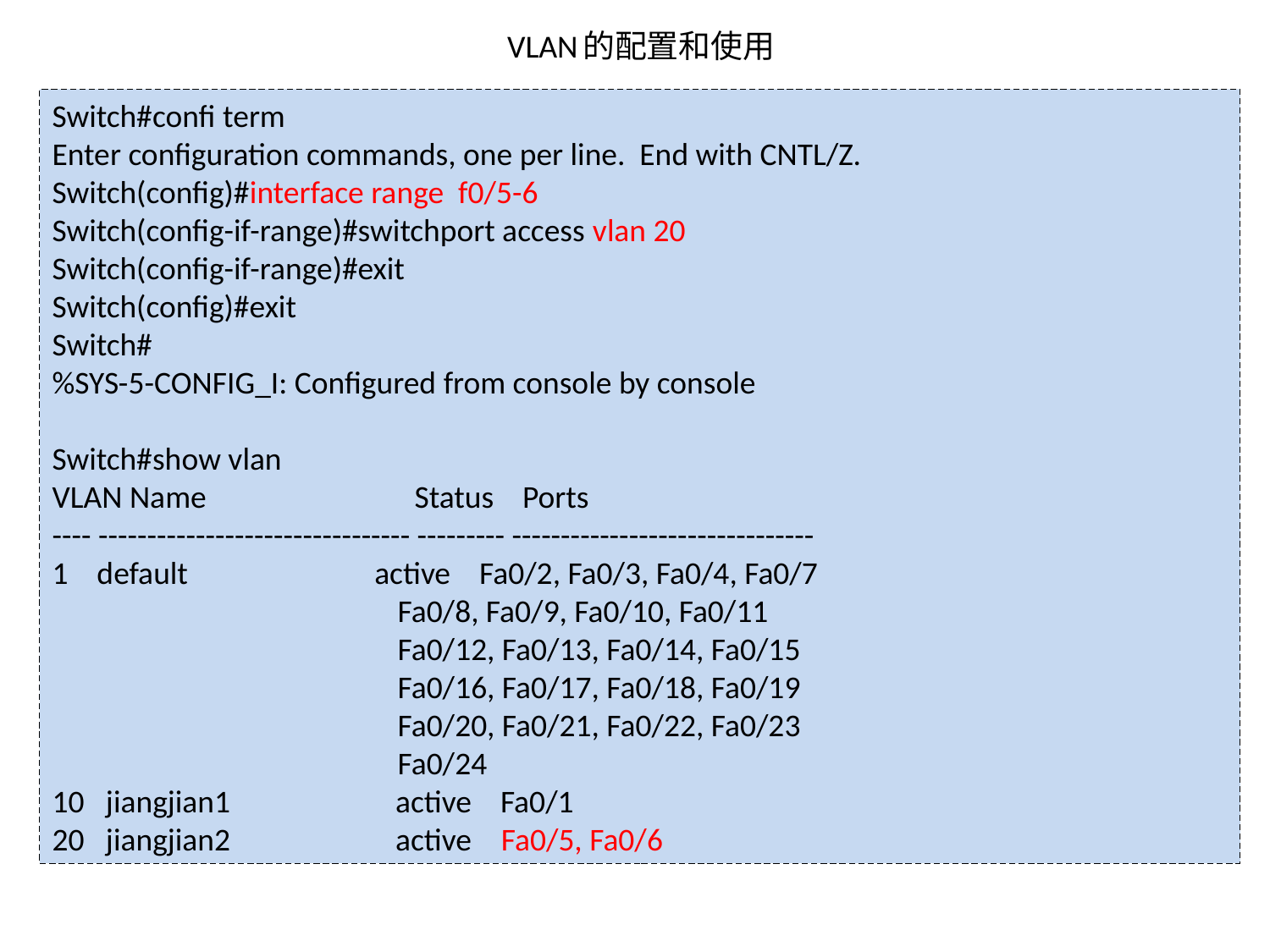

# VLAN的配置和使用
Switch#confi term
Enter configuration commands, one per line.  End with CNTL/Z.
Switch(config)#interface range  f0/5-6
Switch(config-if-range)#switchport access vlan 20
Switch(config-if-range)#exit
Switch(config)#exit
Switch#
%SYS-5-CONFIG_I: Configured from console by console

Switch#show vlan
VLAN Name                             Status    Ports
---- -------------------------------- --------- -------------------------------
1    default                          active    Fa0/2, Fa0/3, Fa0/4, Fa0/7
                                                Fa0/8, Fa0/9, Fa0/10, Fa0/11
                                                Fa0/12, Fa0/13, Fa0/14, Fa0/15
                                                Fa0/16, Fa0/17, Fa0/18, Fa0/19
                                                Fa0/20, Fa0/21, Fa0/22, Fa0/23
                                                Fa0/24
10   jiangjian1                       active    Fa0/1
20   jiangjian2                       active    Fa0/5, Fa0/6